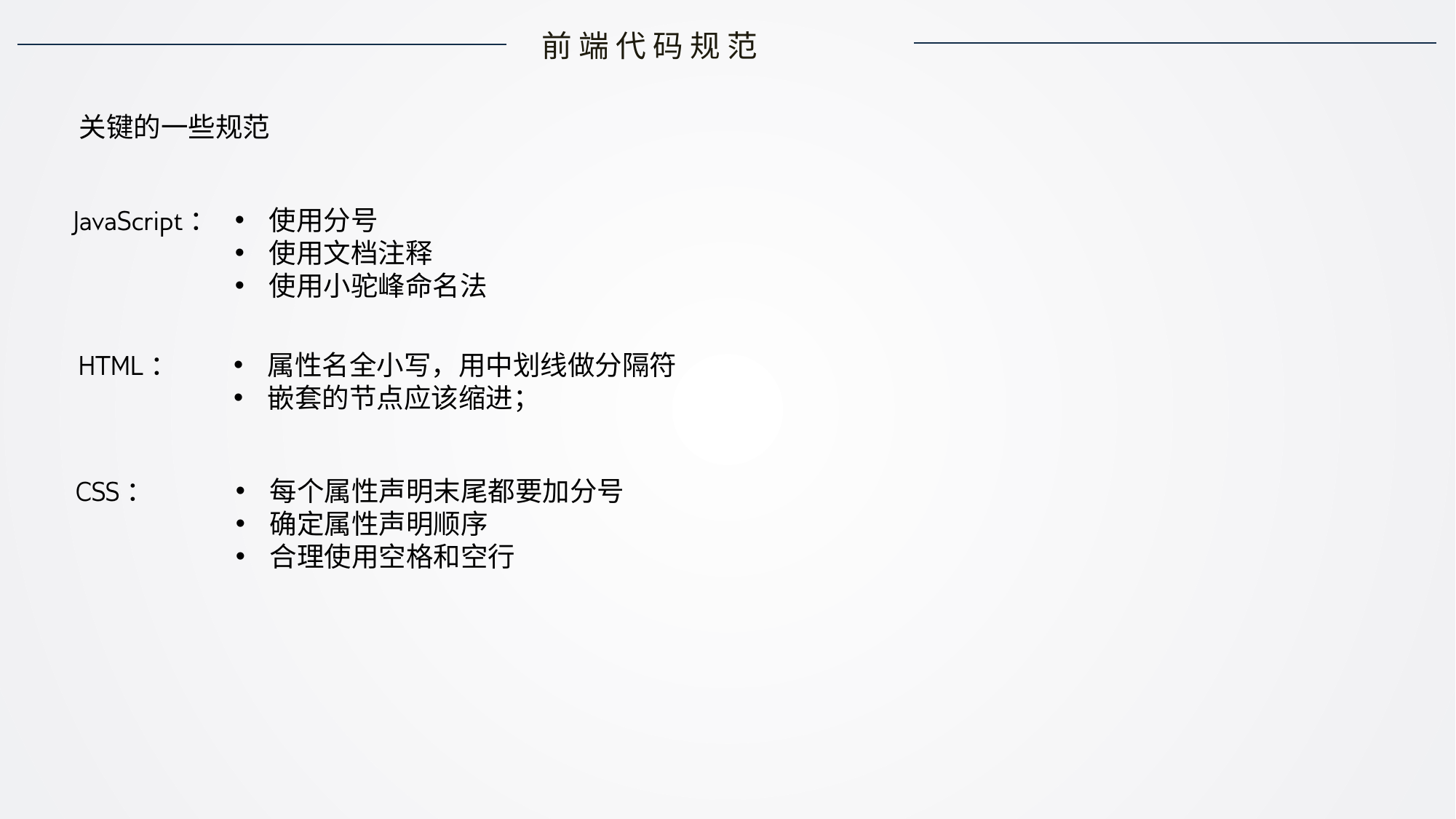

前 端 代 码 规 范
关键的一些规范
JavaScript：
使用分号
使用文档注释
使用小驼峰命名法
属性名全小写，用中划线做分隔符
嵌套的节点应该缩进；

HTML：
CSS：
每个属性声明末尾都要加分号
确定属性声明顺序
合理使用空格和空行